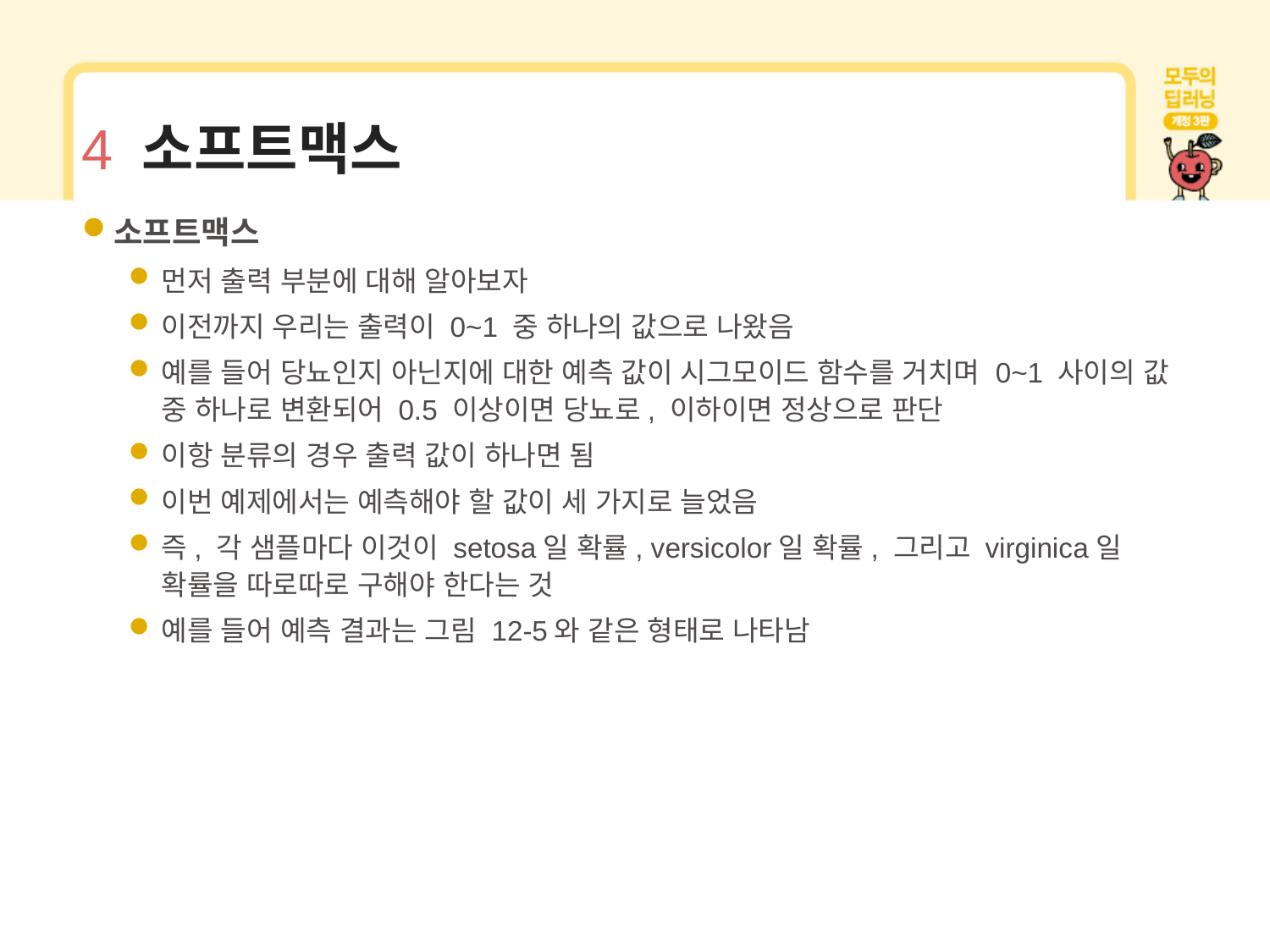

# 4 소프트맥스
소프트맥스
먼저 출력 부분에 대해 알아보자
이전까지 우리는 출력이 0~1 중 하나의 값으로 나왔음
예를 들어 당뇨인지 아닌지에 대한 예측 값이 시그모이드 함수를 거치며 0~1 사이의 값 중 하나로 변환되어 0.5 이상이면 당뇨로, 이하이면 정상으로 판단
이항 분류의 경우 출력 값이 하나면 됨
이번 예제에서는 예측해야 할 값이 세 가지로 늘었음
즉, 각 샘플마다 이것이 setosa일 확률, versicolor일 확률, 그리고 virginica일 확률을 따로따로 구해야 한다는 것
예를 들어 예측 결과는 그림 12-5와 같은 형태로 나타남